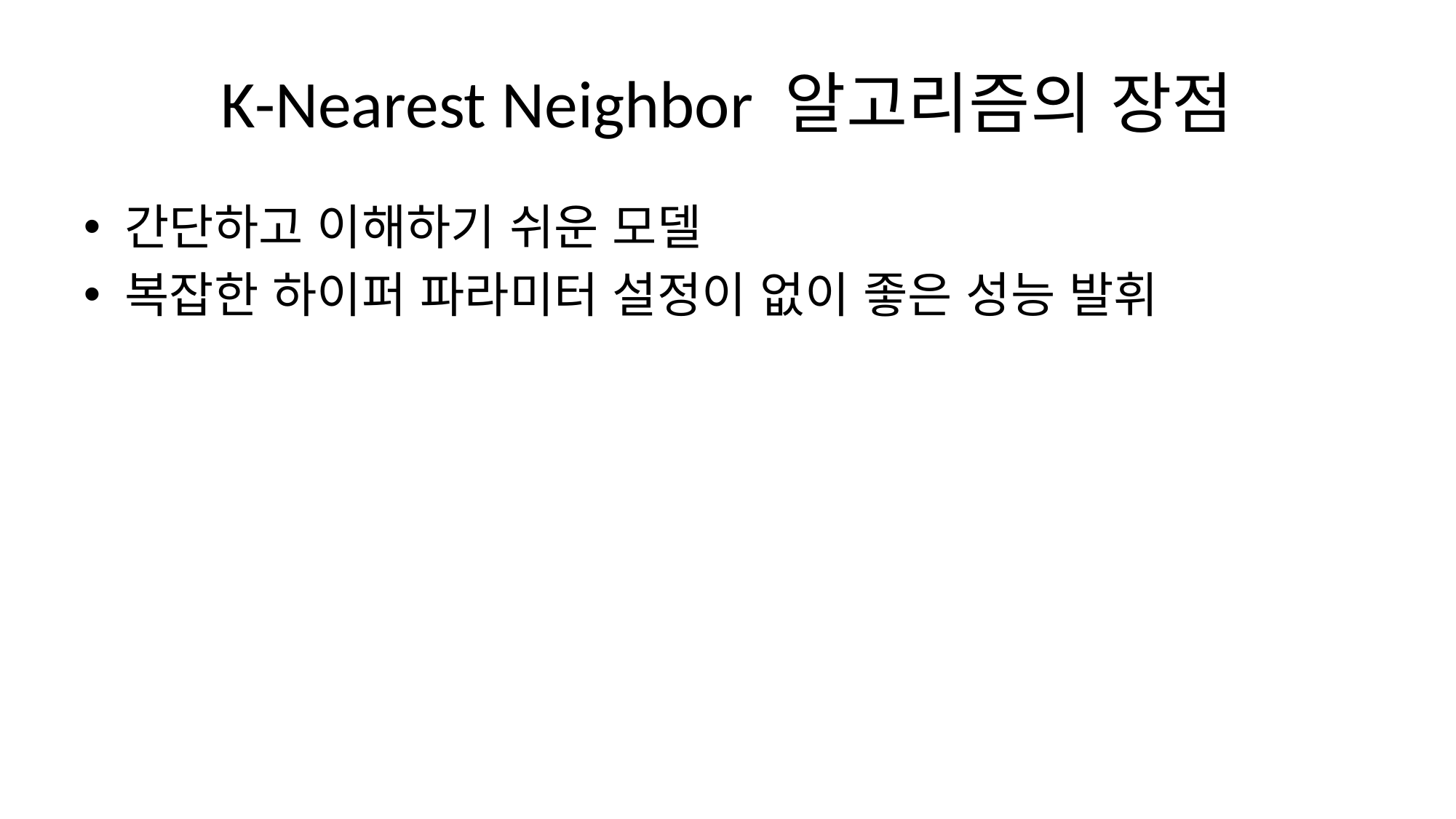

# K-Nearest Neighbor 알고리즘의 장점
간단하고 이해하기 쉬운 모델
복잡한 하이퍼 파라미터 설정이 없이 좋은 성능 발휘